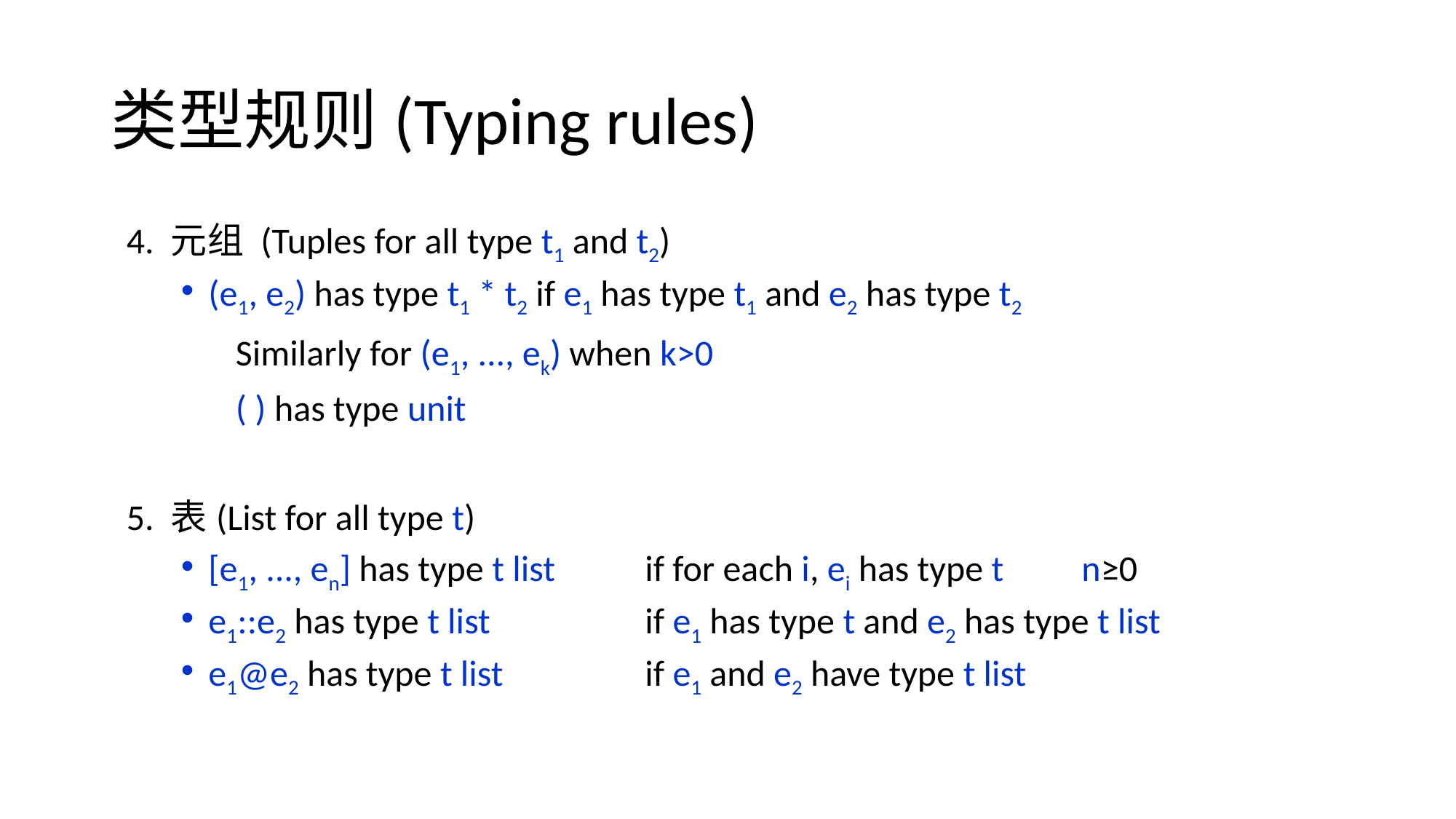

# 类型规则(Typing rules)
4. 元组 (Tuples for all type t1 and t2)
(e1, e2) has type t1 * t2 	if e1 has type t1 and e2 has type t2
	Similarly for (e1, ..., ek) when k>0
	( ) has type unit

5. 表(List for all type t)
[e1, ..., en] has type t list 	if for each i, ei has type t	n≥0
e1::e2 has type t list		if e1 has type t and e2 has type t list
e1@e2 has type t list		if e1 and e2 have type t list